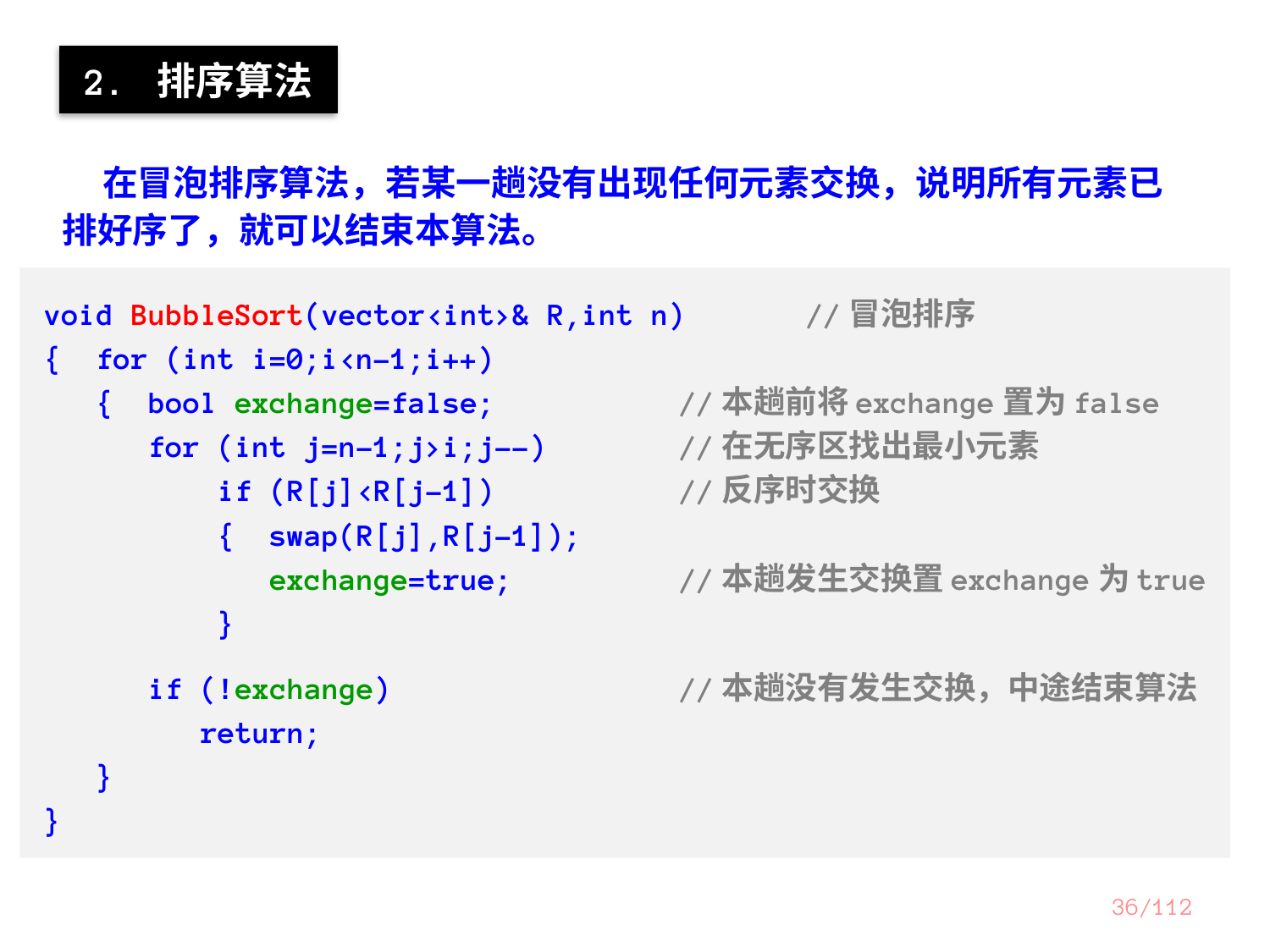

2. 排序算法
    在冒泡排序算法，若某一趟没有出现任何元素交换，说明所有元素已排好序了，就可以结束本算法。
void BubbleSort(vector<int>& R,int n) 	//冒泡排序
{  for (int i=0;i<n-1;i++)
   {  bool exchange=false;		//本趟前将exchange置为false
      for (int j=n-1;j>i;j--)		//在无序区找出最小元素
          if (R[j]<R[j-1])		//反序时交换
          {  swap(R[j],R[j-1]);
             exchange=true;		//本趟发生交换置exchange为true
          }
      if (!exchange)			//本趟没有发生交换，中途结束算法
         return;
   }
}
36/112